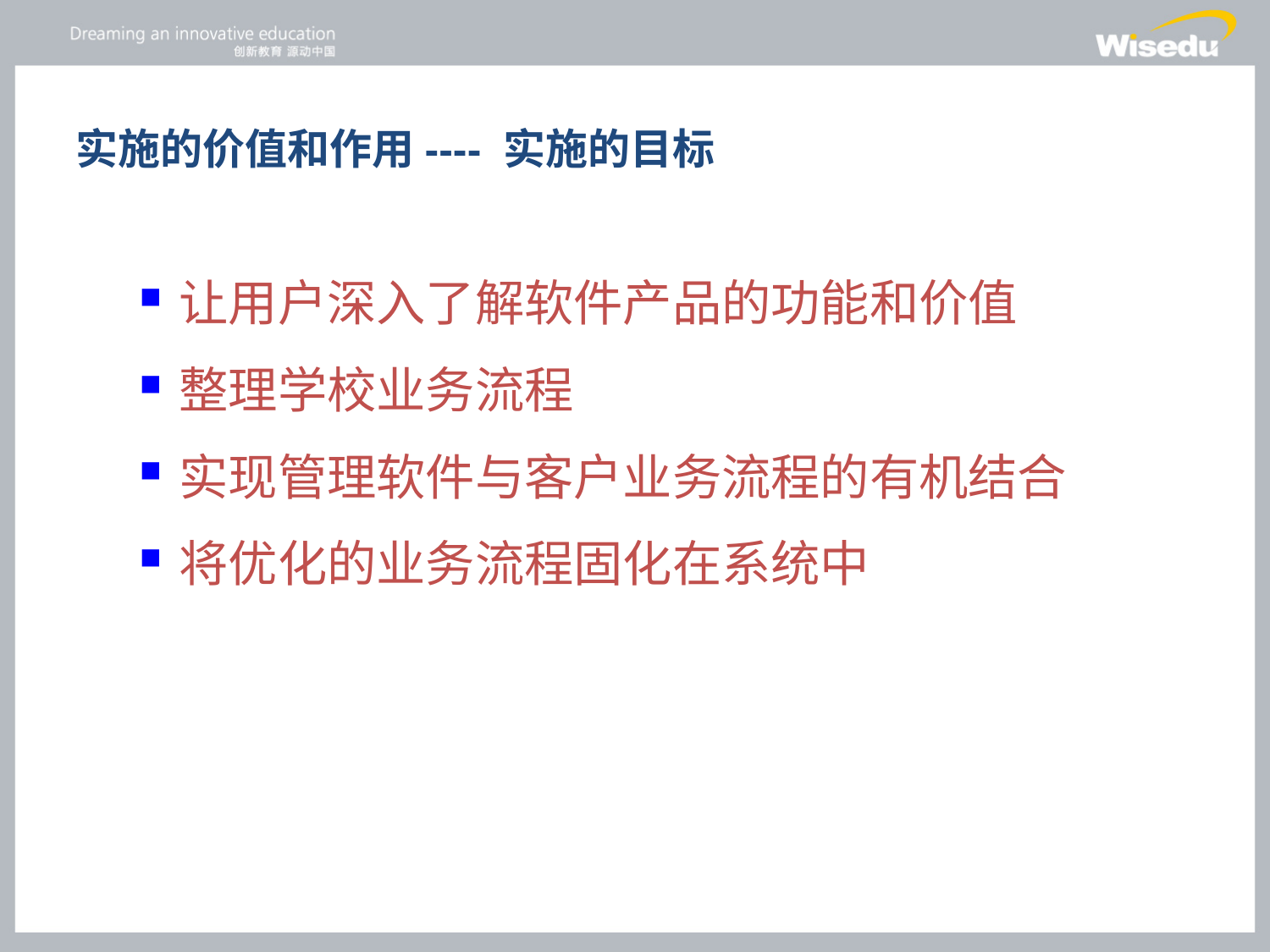

# 实施的价值和作用---- 实施的目标
让用户深入了解软件产品的功能和价值
整理学校业务流程
实现管理软件与客户业务流程的有机结合
将优化的业务流程固化在系统中